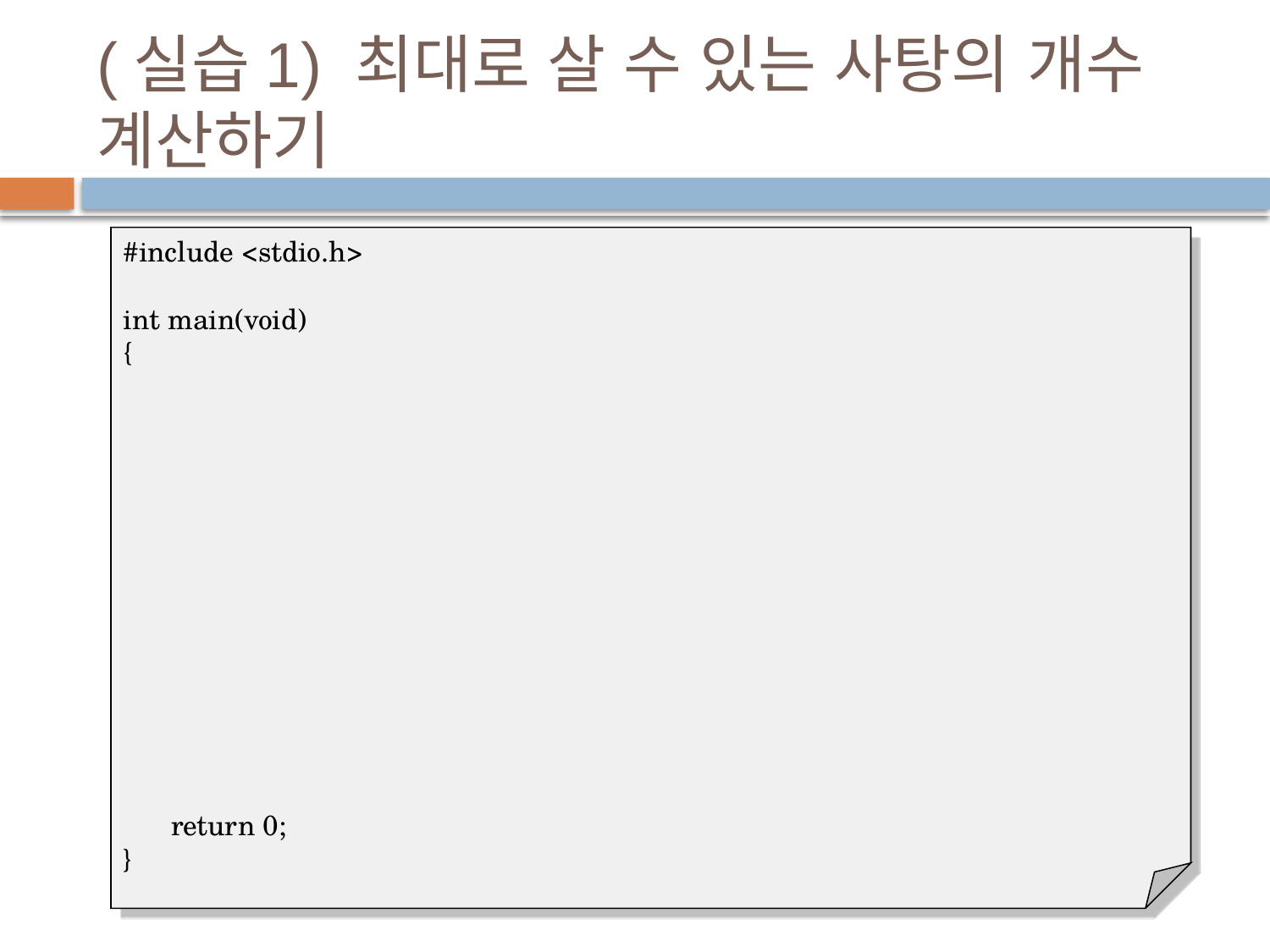

# (실습1) 최대로 살 수 있는 사탕의 개수 계산하기
#include <stdio.h>

int main(void)
{

	return 0;
}